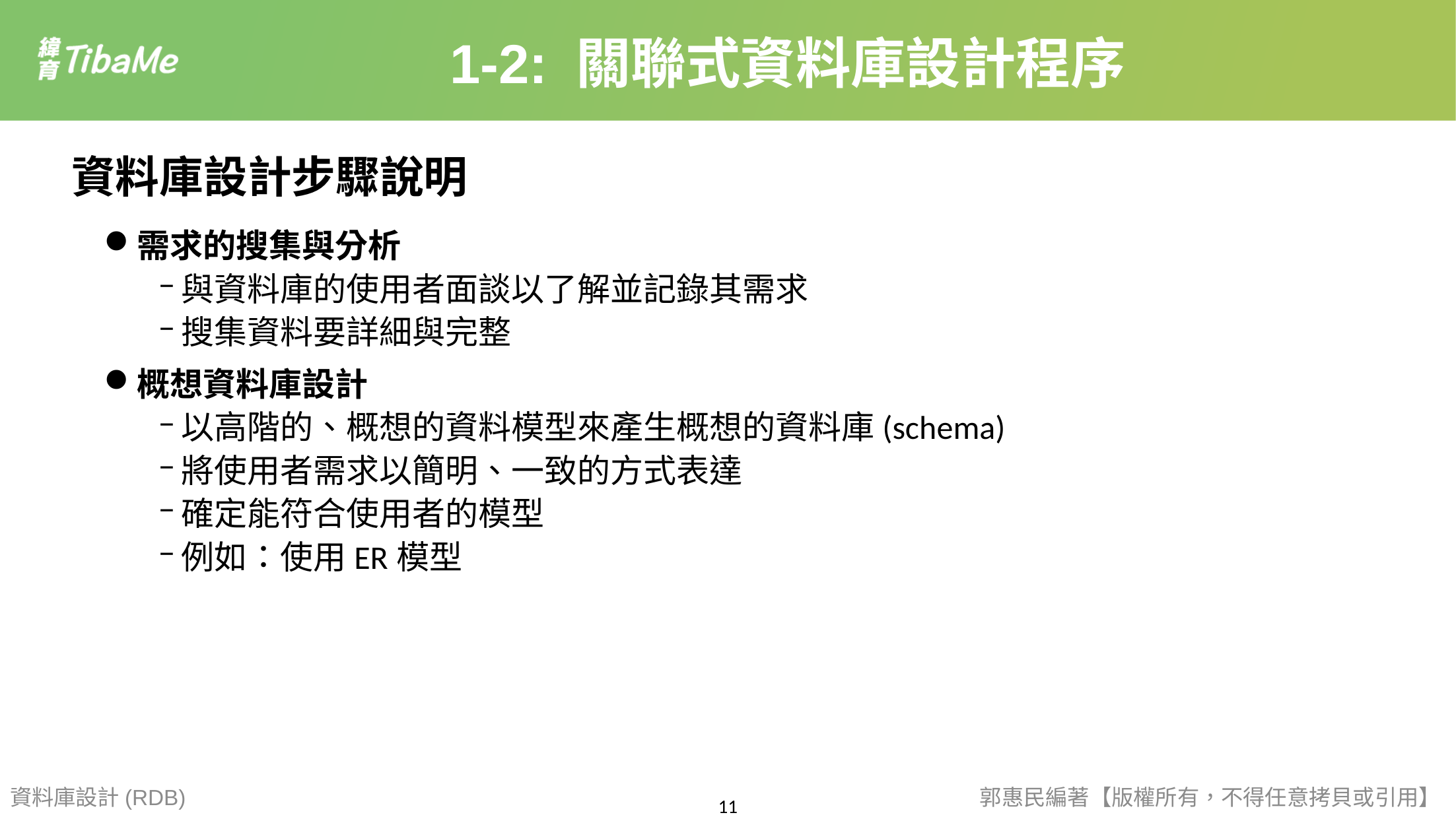

1-2: 關聯式資料庫設計程序

資料庫設計步驟說明
需求的搜集與分析
與資料庫的使用者面談以了解並記錄其需求
搜集資料要詳細與完整
概想資料庫設計
以高階的、概想的資料模型來產生概想的資料庫(schema)
將使用者需求以簡明、一致的方式表達
確定能符合使用者的模型
例如：使用ER模型

資料庫設計(RDB)
郭惠民編著【版權所有，不得任意拷貝或引用】